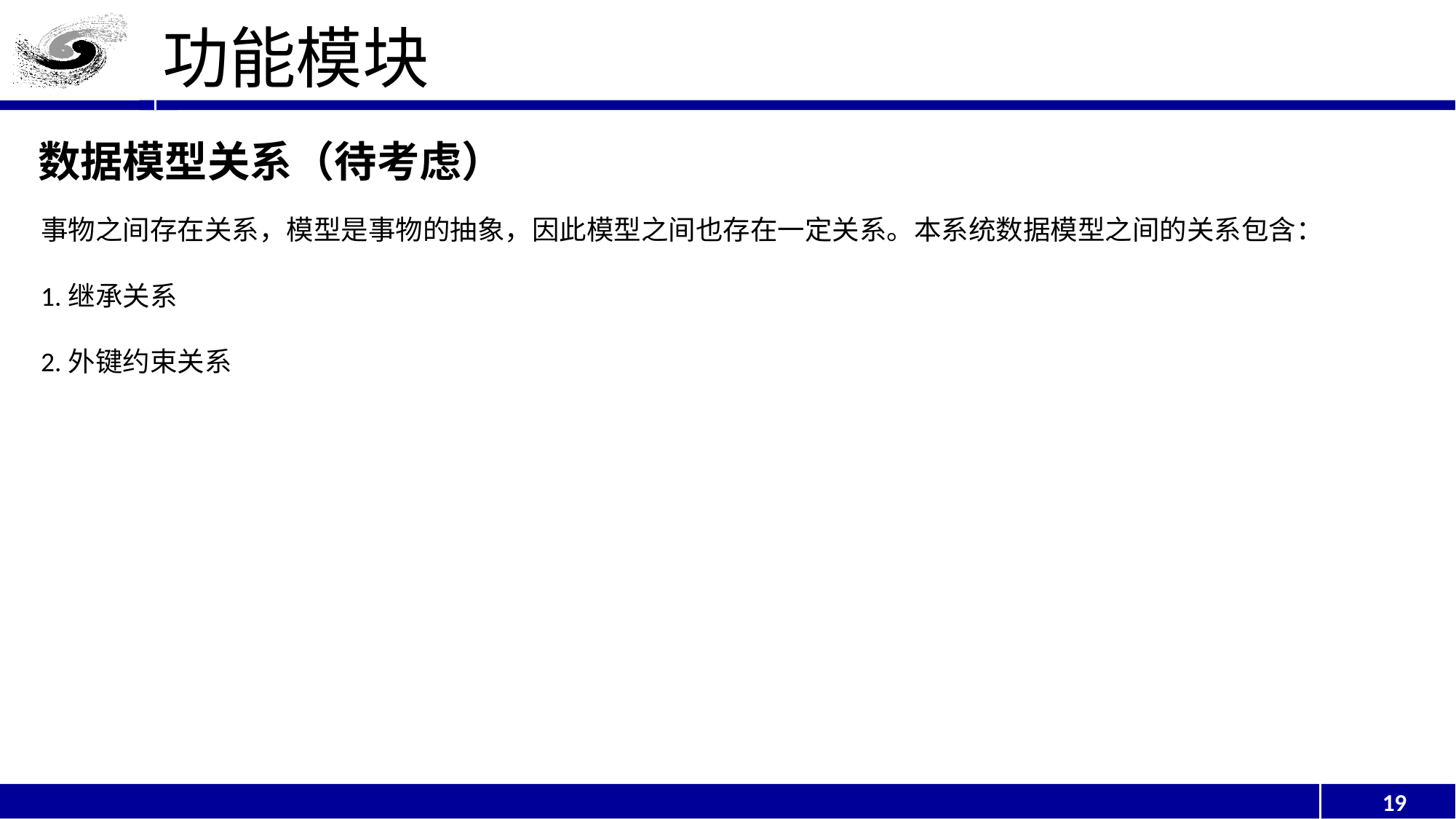

功能模块
数据模型关系（待考虑）
事物之间存在关系，模型是事物的抽象，因此模型之间也存在一定关系。本系统数据模型之间的关系包含：

1.继承关系

2.外键约束关系